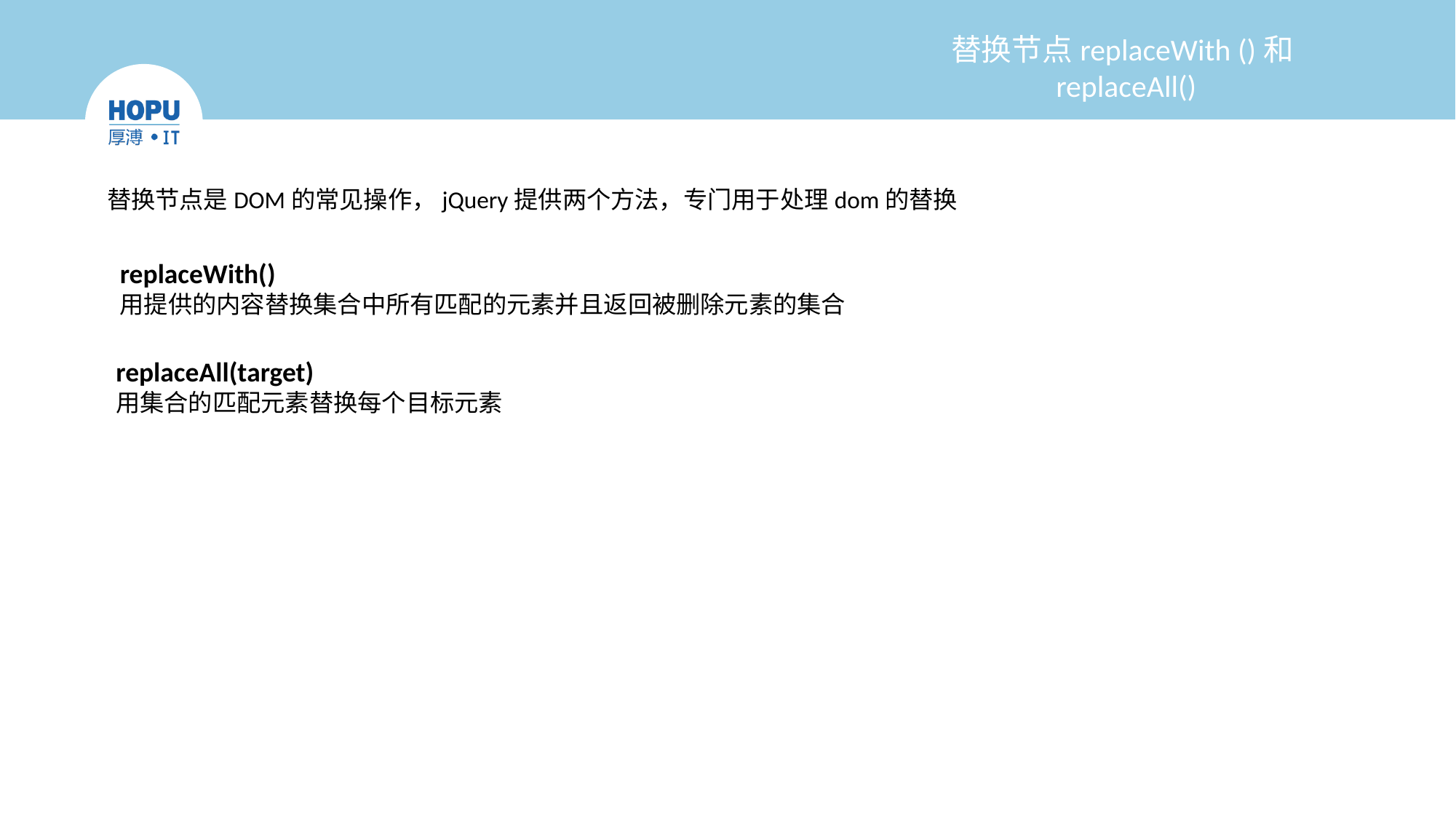

# 替换节点replaceWith ()和replaceAll()
替换节点是DOM的常见操作，jQuery提供两个方法，专门用于处理dom的替换
replaceWith()
用提供的内容替换集合中所有匹配的元素并且返回被删除元素的集合

replaceAll(target)
用集合的匹配元素替换每个目标元素